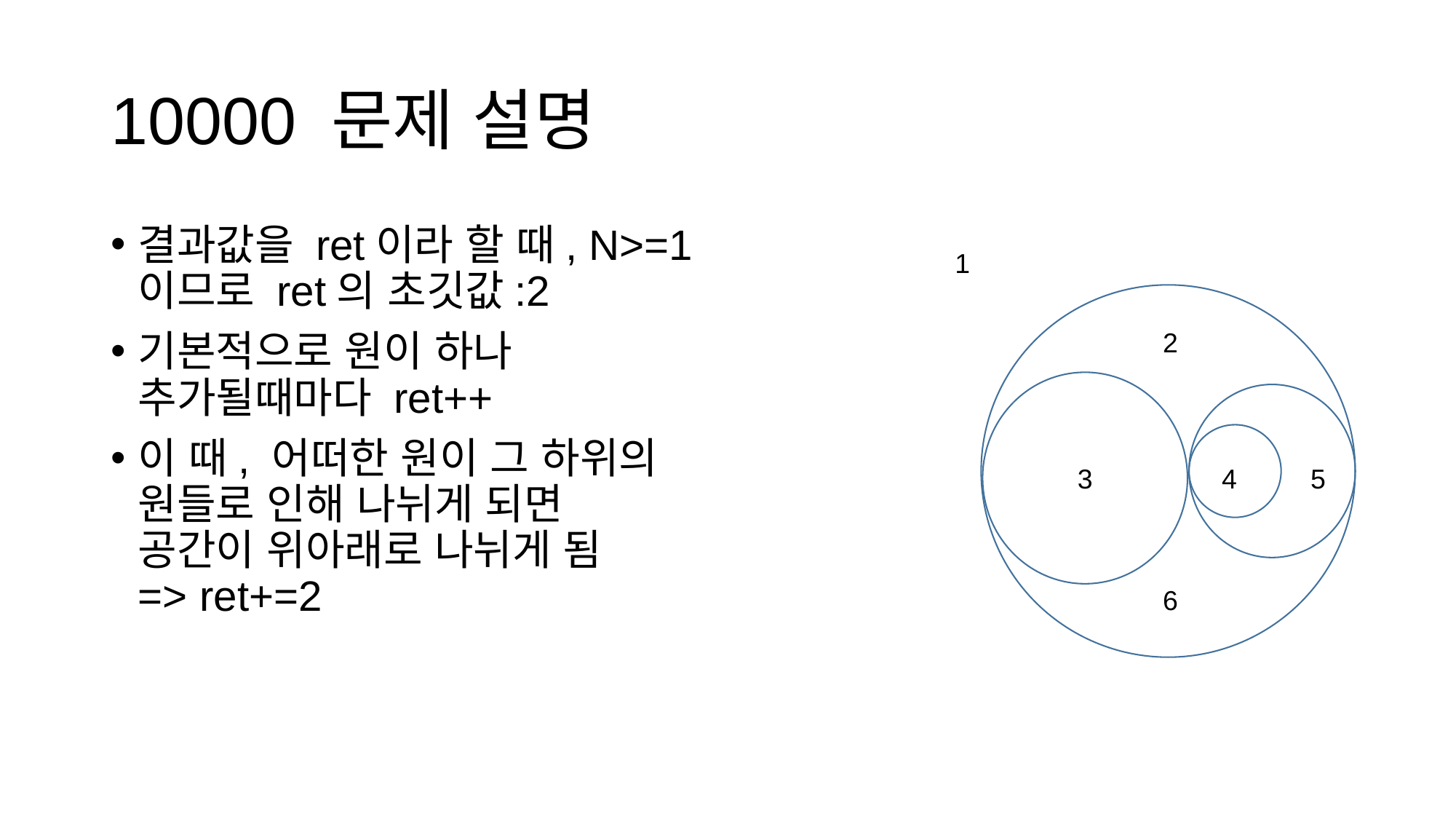

# 10000 문제 설명
결과값을 ret이라 할 때, N>=1 이므로 ret의 초깃값:2
기본적으로 원이 하나 추가될때마다 ret++
이 때, 어떠한 원이 그 하위의 원들로 인해 나뉘게 되면
공간이 위아래로 나뉘게 됨
=> ret+=2

1

2

3
4
5
6